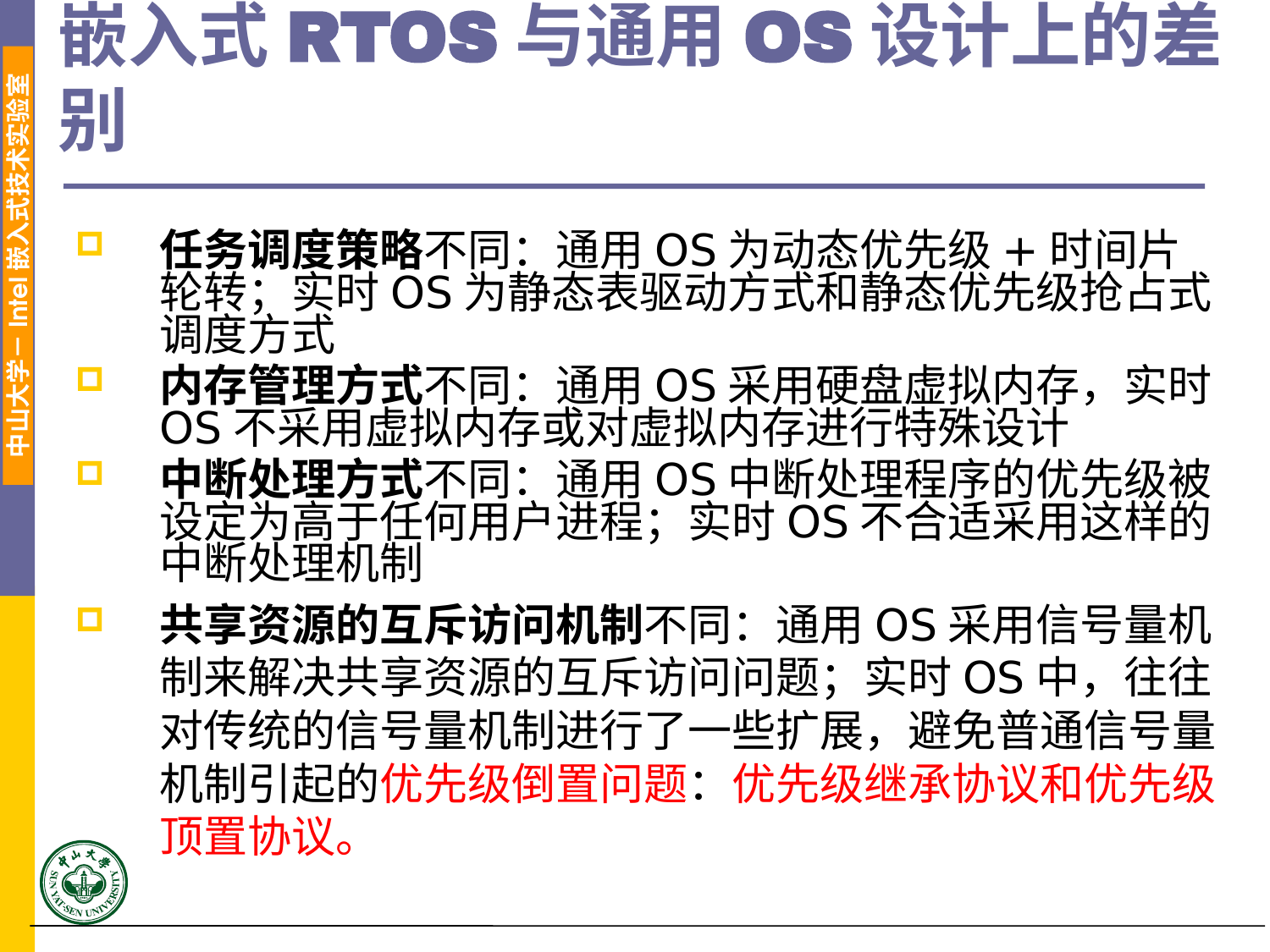

# 嵌入式RTOS与通用OS设计上的差别
任务调度策略不同：通用OS为动态优先级+时间片轮转；实时OS为静态表驱动方式和静态优先级抢占式调度方式
内存管理方式不同：通用OS采用硬盘虚拟内存，实时OS不采用虚拟内存或对虚拟内存进行特殊设计
中断处理方式不同：通用OS中断处理程序的优先级被设定为高于任何用户进程；实时OS不合适采用这样的中断处理机制
共享资源的互斥访问机制不同：通用OS采用信号量机制来解决共享资源的互斥访问问题；实时OS中，往往对传统的信号量机制进行了一些扩展，避免普通信号量机制引起的优先级倒置问题：优先级继承协议和优先级顶置协议。